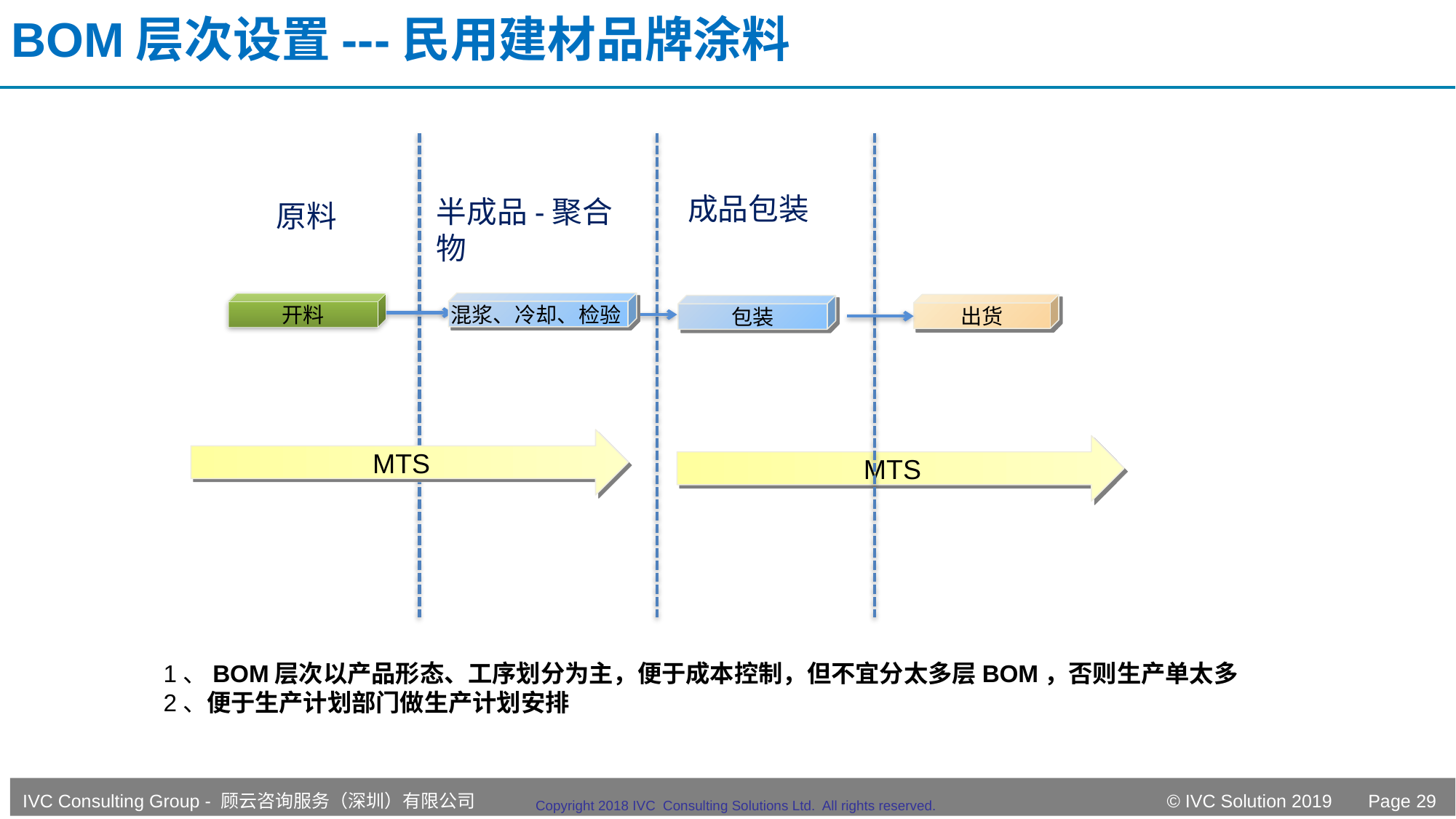

# BOM层次设置---民用建材品牌涂料
成品包装
半成品-聚合物
原料
混浆、冷却、检验
开料
出货
包装
MTS
MTS
1、BOM层次以产品形态、工序划分为主，便于成本控制，但不宜分太多层BOM，否则生产单太多
2、便于生产计划部门做生产计划安排